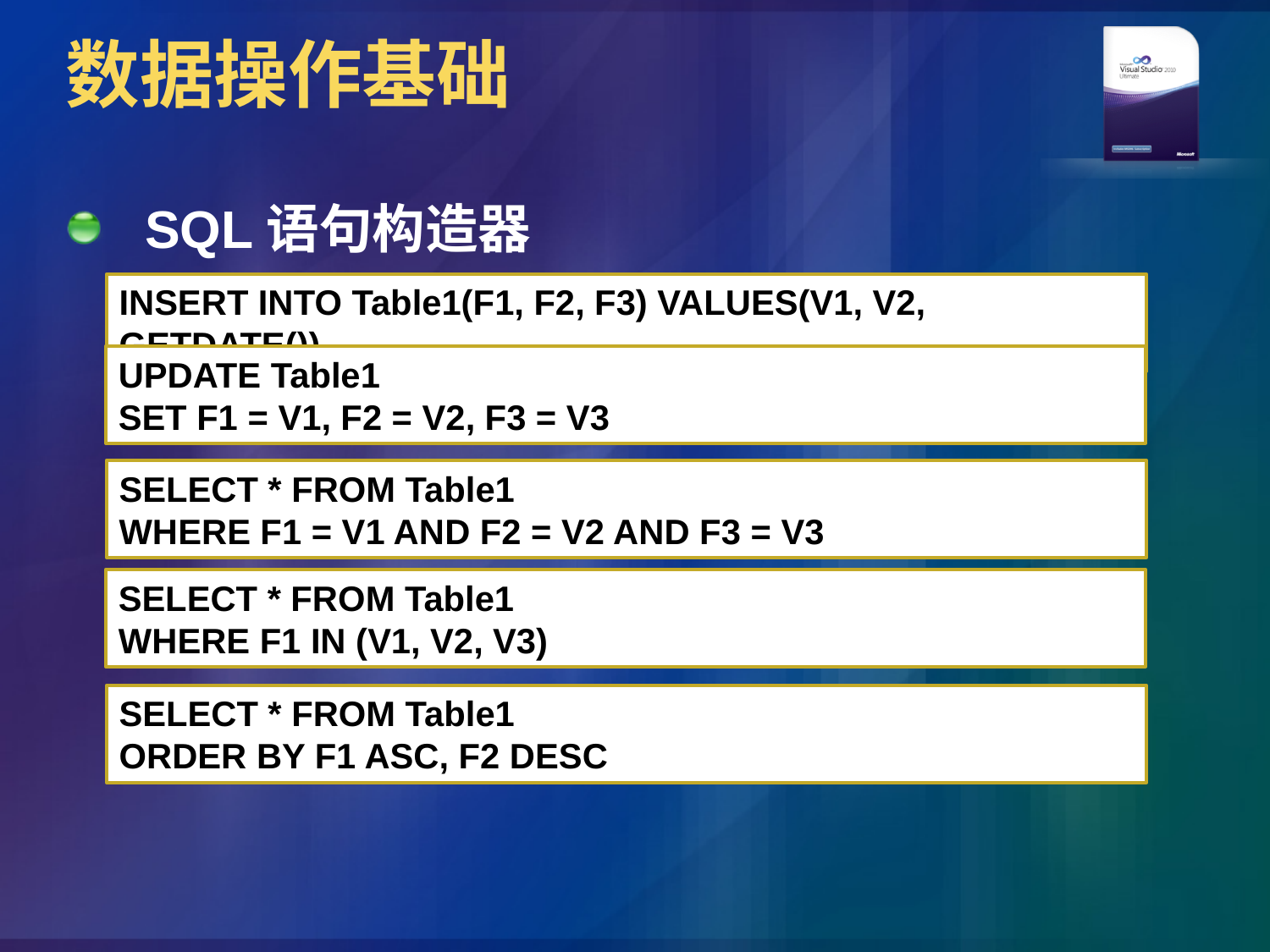

# 数据操作基础
SQL语句构造器
INSERT INTO Table1(F1, F2, F3) VALUES(V1, V2, GETDATE())
UPDATE Table1
SET F1 = V1, F2 = V2, F3 = V3
SELECT * FROM Table1
WHERE F1 = V1 AND F2 = V2 AND F3 = V3
SELECT * FROM Table1
WHERE F1 IN (V1, V2, V3)
SELECT * FROM Table1
ORDER BY F1 ASC, F2 DESC